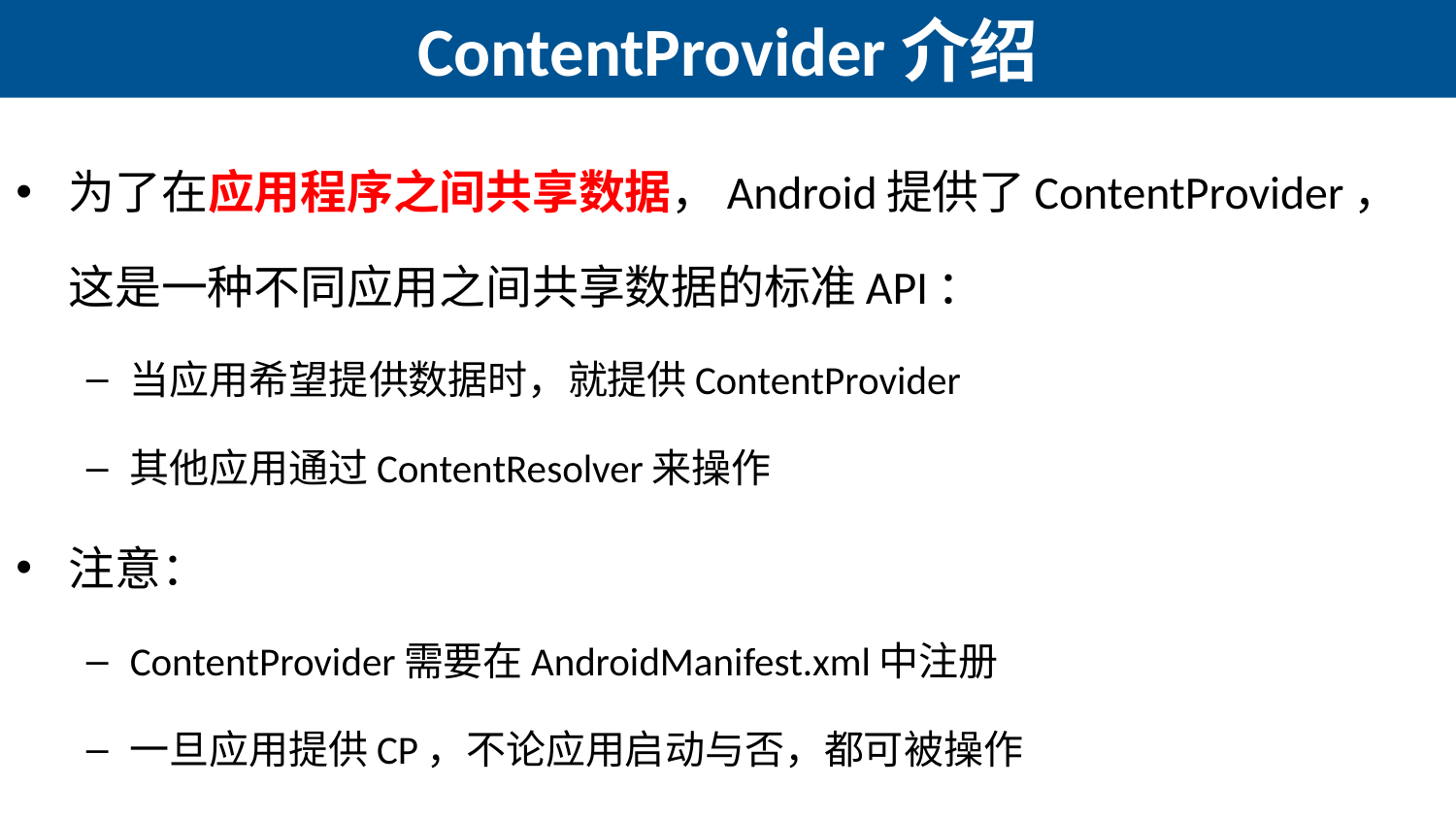

# ContentProvider介绍
为了在应用程序之间共享数据，Android提供了ContentProvider，这是一种不同应用之间共享数据的标准API：
当应用希望提供数据时，就提供ContentProvider
其他应用通过ContentResolver来操作
注意：
ContentProvider需要在AndroidManifest.xml中注册
一旦应用提供CP，不论应用启动与否，都可被操作